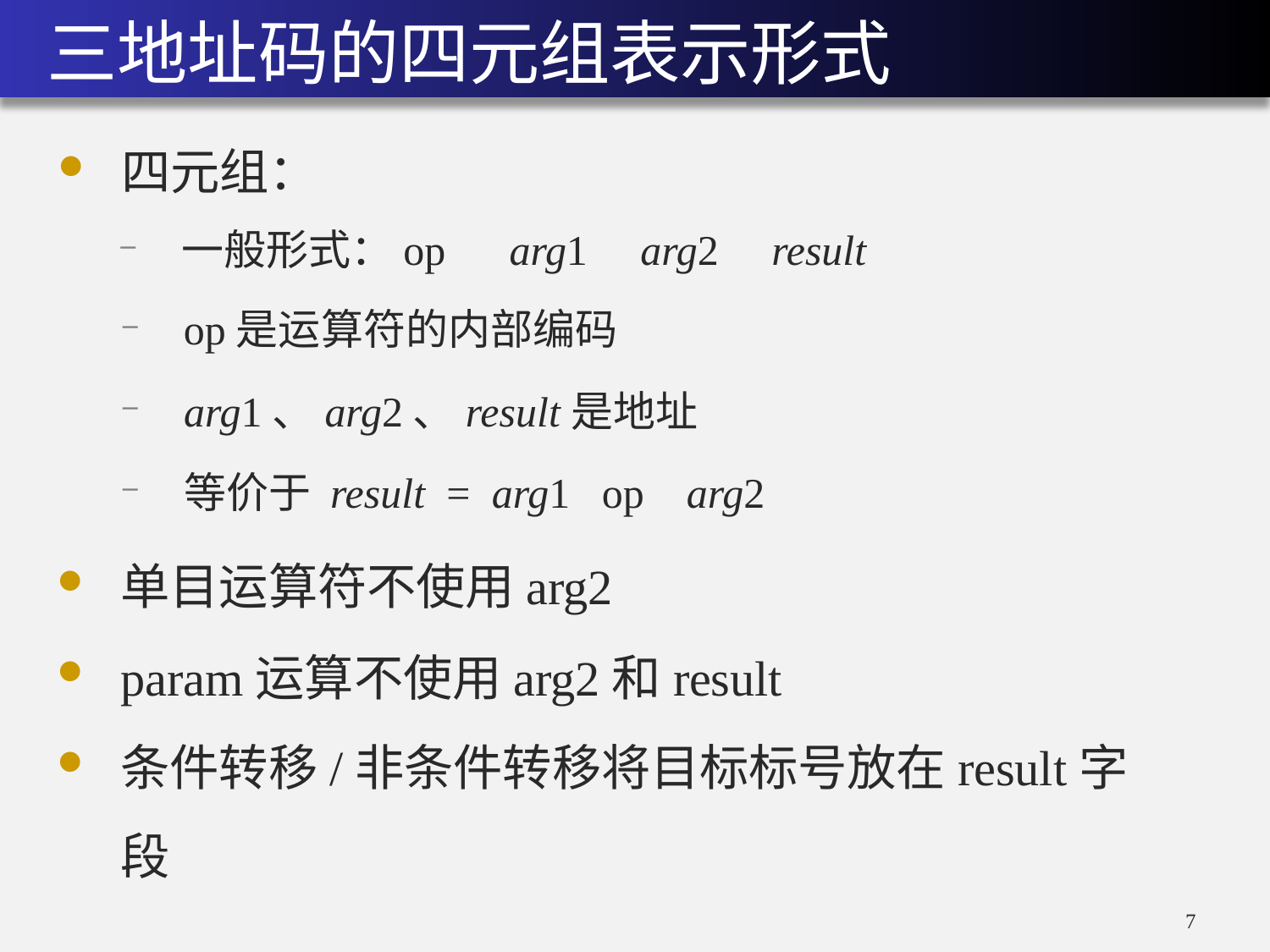

三地址码的四元组表示形式
四元组：
一般形式：op      arg1     arg2     result
op是运算符的内部编码
arg1、arg2、result是地址
等价于 result  =  arg1   op    arg2
单目运算符不使用arg2
param运算不使用arg2和result
条件转移/非条件转移将目标标号放在result字段
7